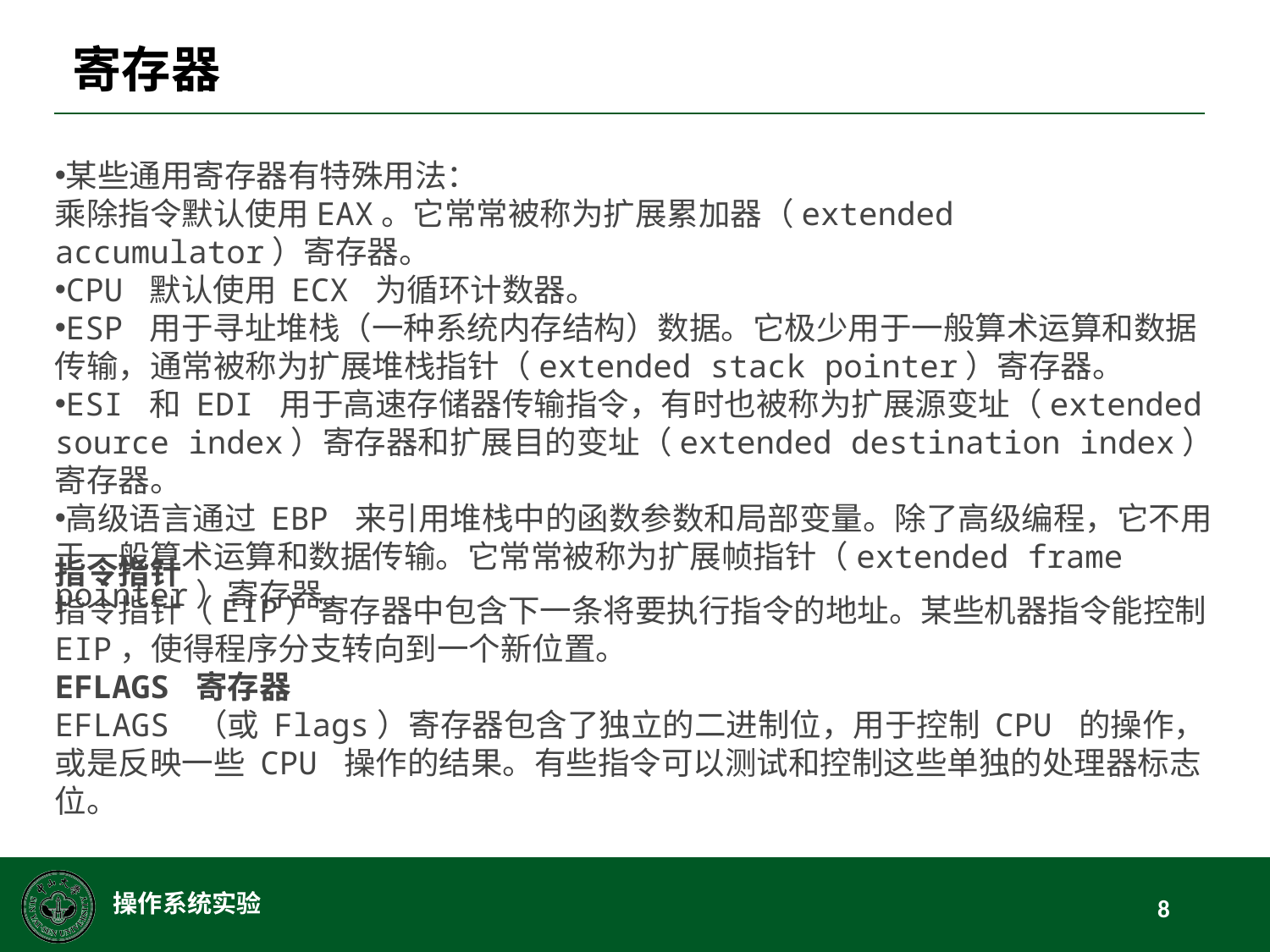

# 寄存器
某些通用寄存器有特殊用法：
乘除指令默认使用EAX。它常常被称为扩展累加器（extended accumulator）寄存器。
CPU 默认使用 ECX 为循环计数器。
ESP 用于寻址堆栈（一种系统内存结构）数据。它极少用于一般算术运算和数据传输，通常被称为扩展堆栈指针（extended stack pointer）寄存器。
ESI 和 EDI 用于高速存储器传输指令，有时也被称为扩展源变址（extended source index）寄存器和扩展目的变址（extended destination index）寄存器。
高级语言通过 EBP 来引用堆栈中的函数参数和局部变量。除了高级编程，它不用于一般算术运算和数据传输。它常常被称为扩展帧指针（extended frame pointer）寄存器。
指令指针
指令指针（EIP）寄存器中包含下一条将要执行指令的地址。某些机器指令能控制 EIP，使得程序分支转向到一个新位置。
EFLAGS 寄存器
EFLAGS （或 Flags）寄存器包含了独立的二进制位，用于控制 CPU 的操作，或是反映一些 CPU 操作的结果。有些指令可以测试和控制这些单独的处理器标志位。
           操作系统实验
8